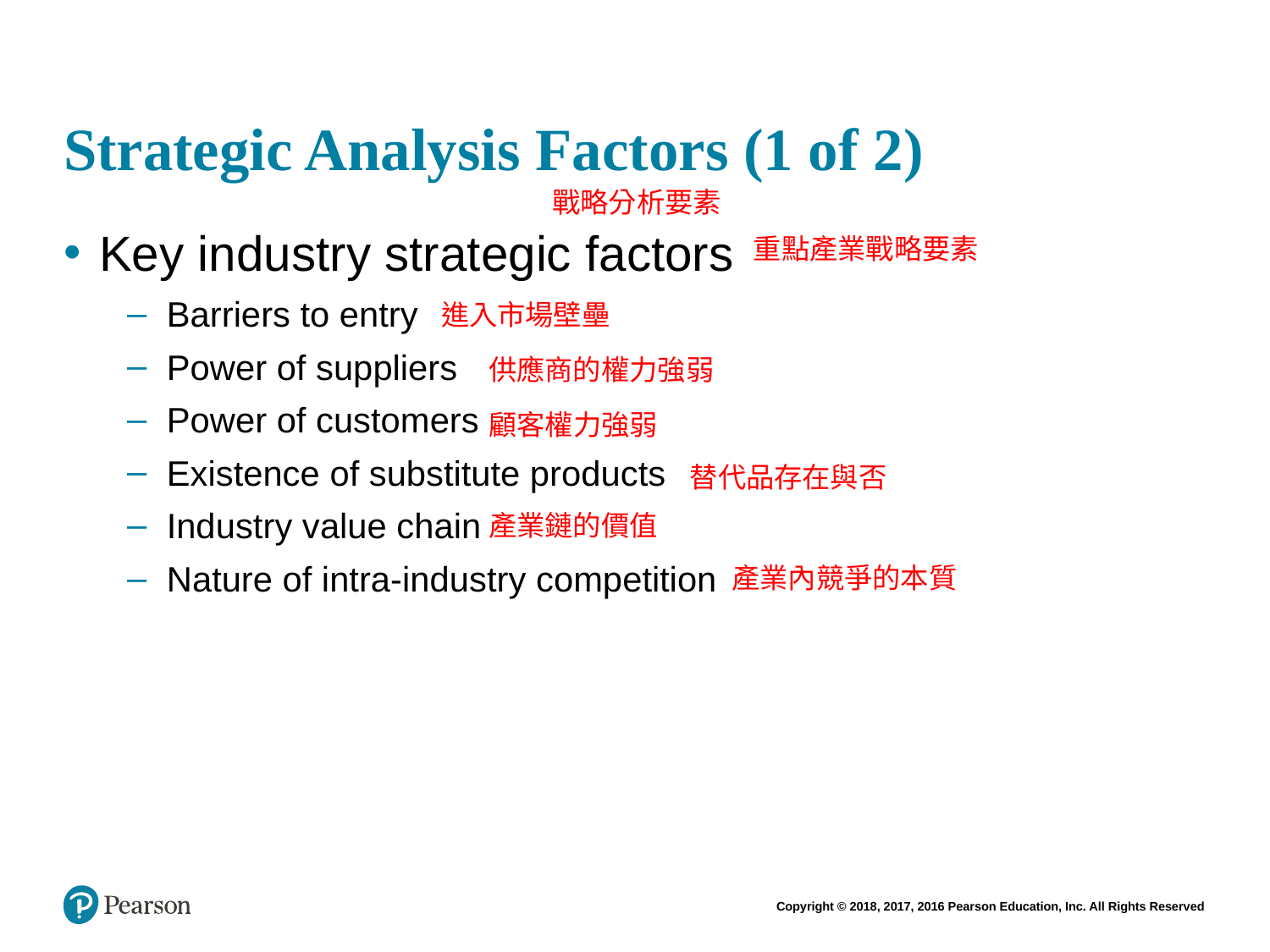

# Strategic Analysis Factors (1 of 2)
戰略分析要素
Key industry strategic factors
Barriers to entry
Power of suppliers
Power of customers
Existence of substitute products
Industry value chain
Nature of intra-industry competition
重點產業戰略要素
進入市場壁壘
供應商的權力強弱
顧客權力強弱
替代品存在與否
產業鏈的價值
產業內競爭的本質